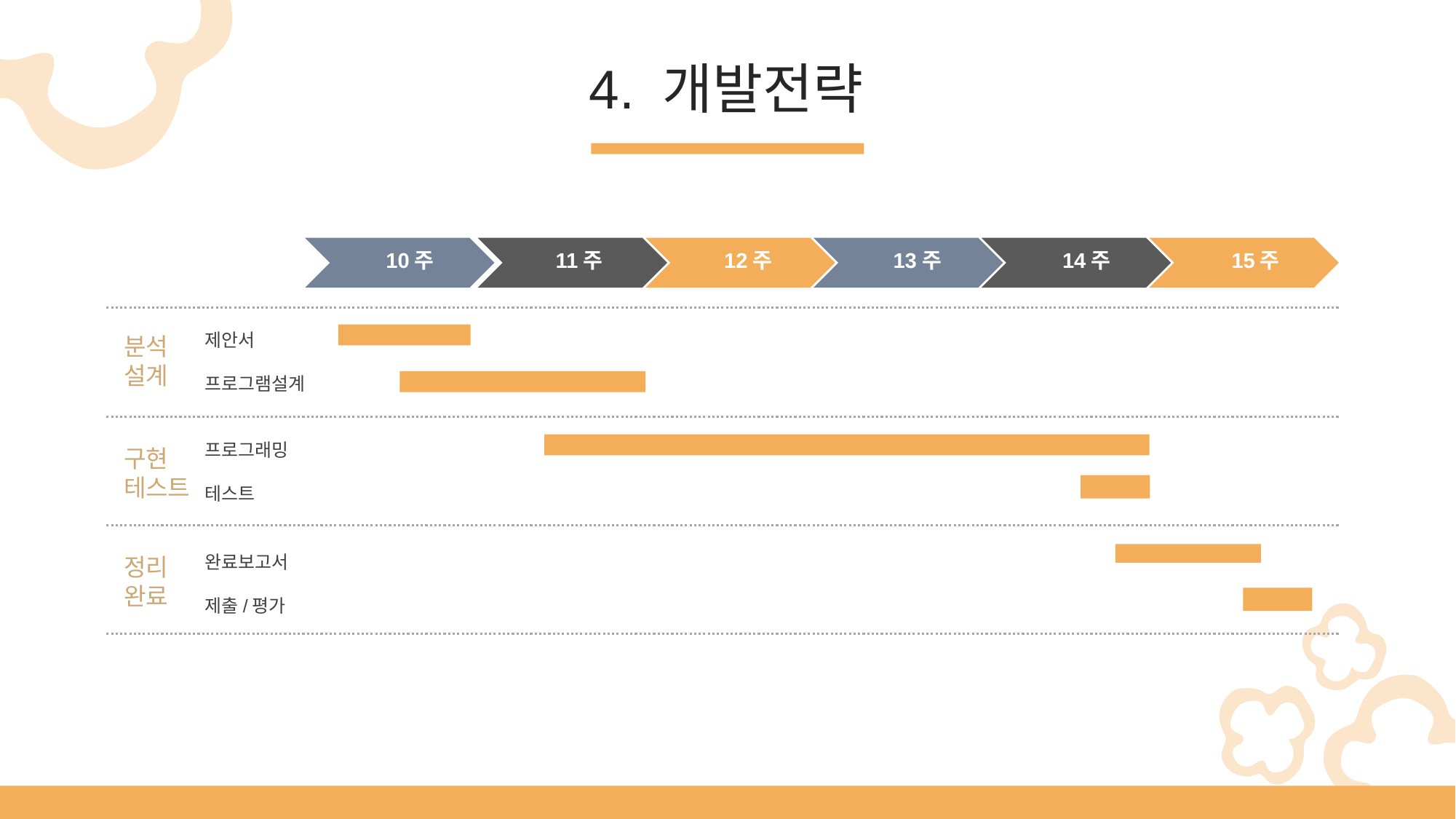

4. 개발전략

10주
11주
12주
13주
14주
15주

제안서

프로그램설계

분석
설계

프로그래밍

테스트

구현
테스트

완료보고서

제출/평가
정리
완료